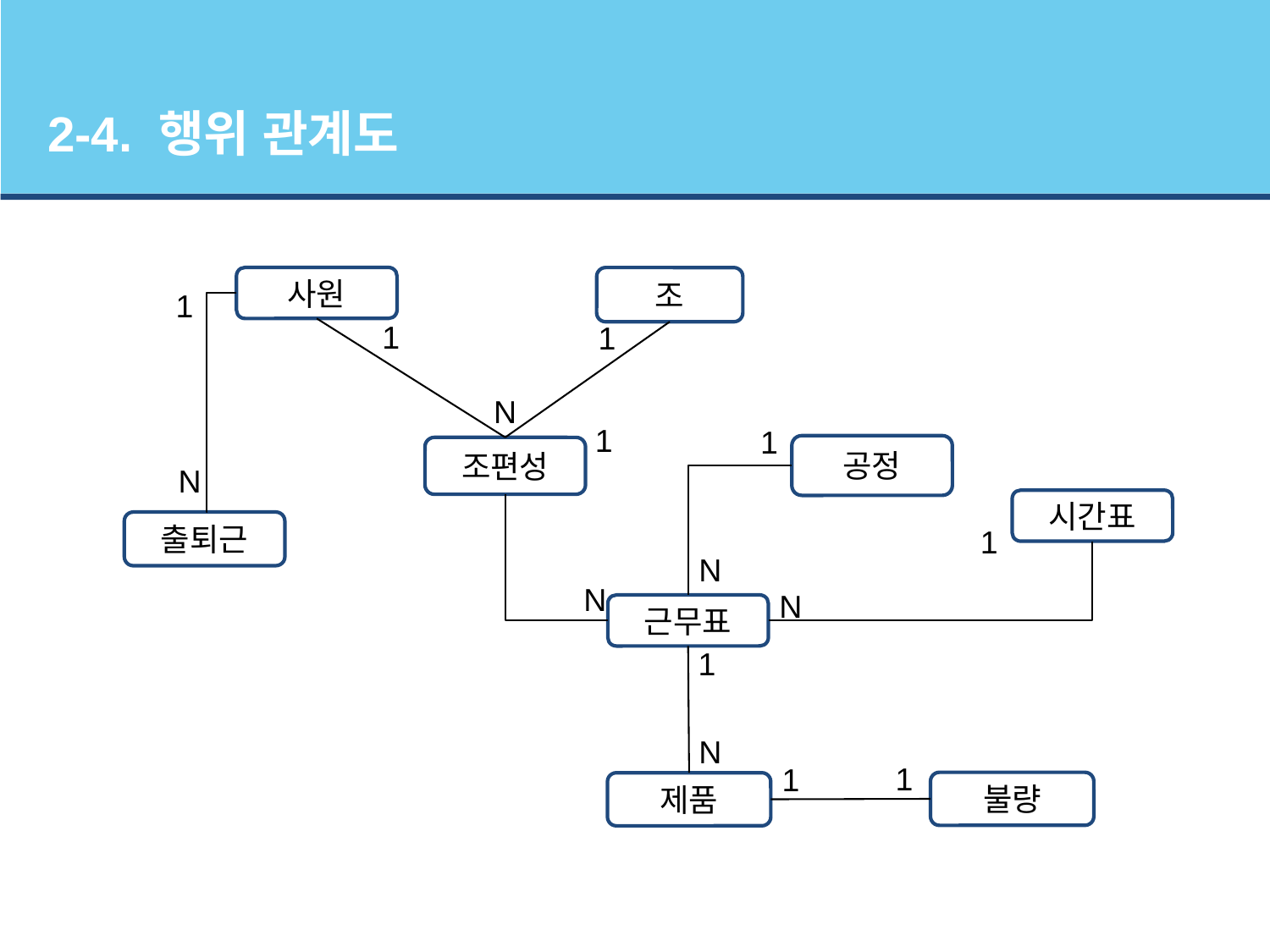

2-4. 행위 관계도
사원
조
1
1
1
N
1
1
공정
조편성
N
시간표
출퇴근
1
N
N
N
근무표
1
N
1
1
불량
제품